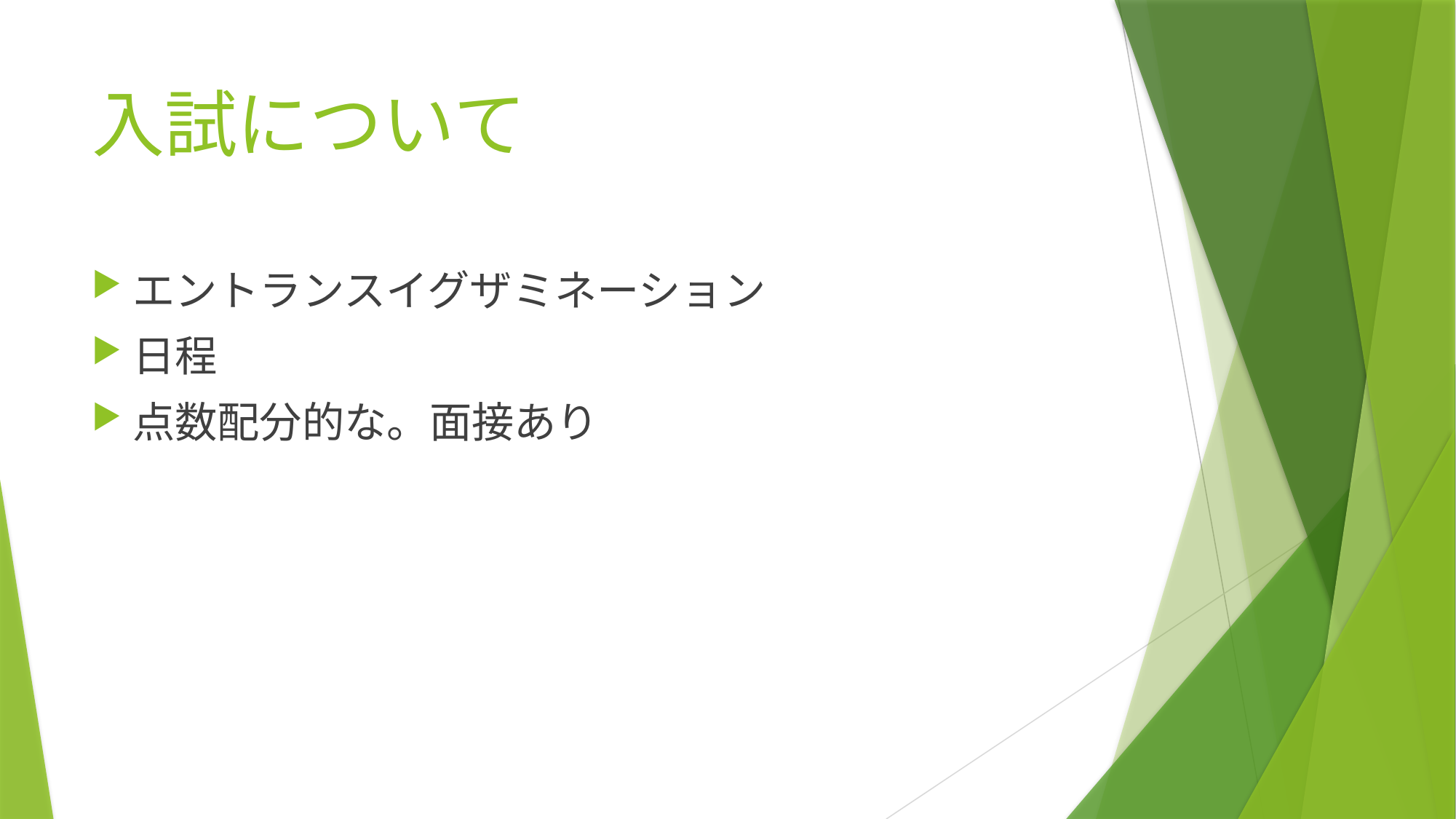

# 入試について
エントランスイグザミネーション
日程
点数配分的な。面接あり